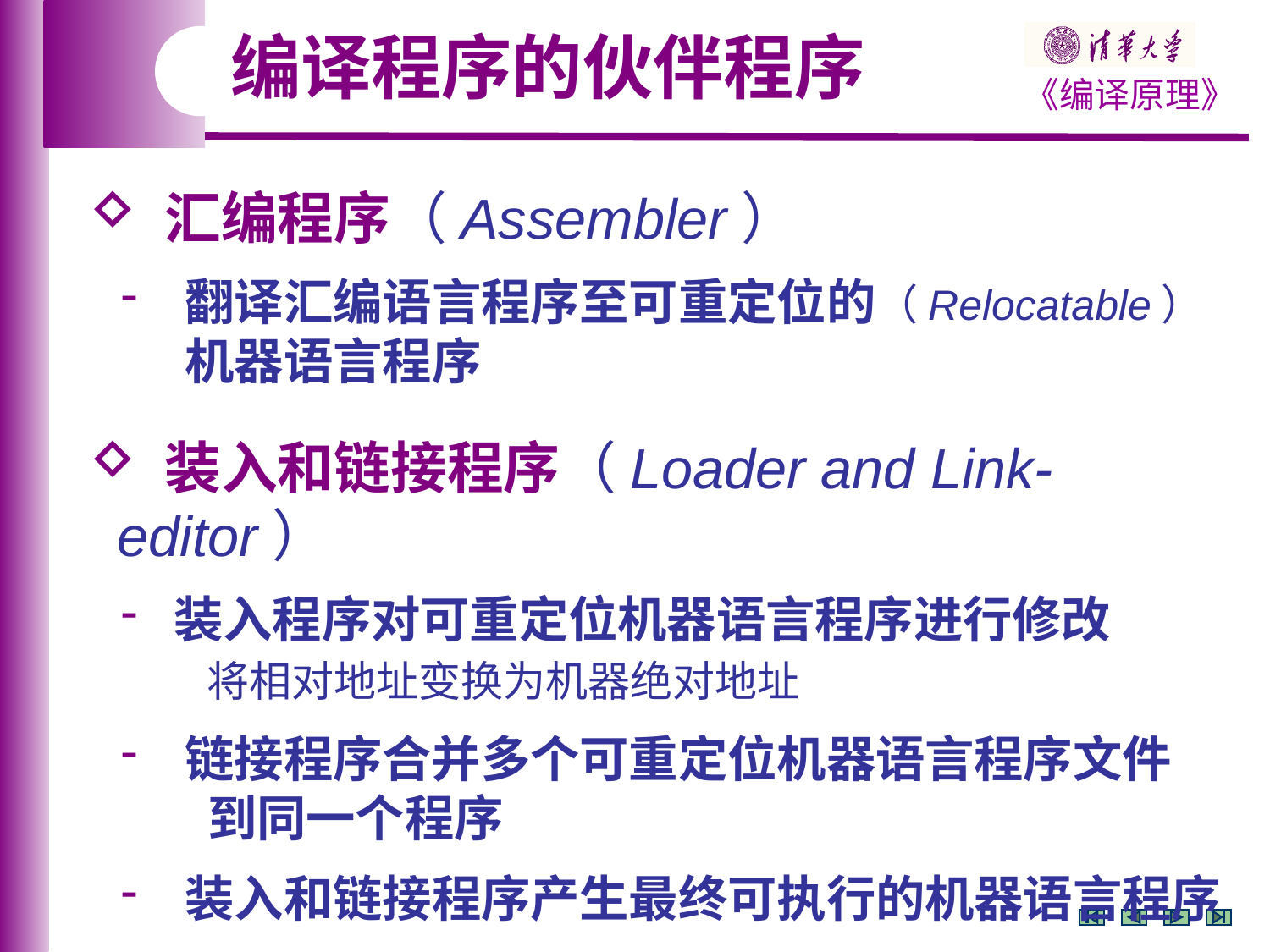

编译程序的伙伴程序
 汇编程序（Assembler）

  翻译汇编语言程序至可重定位的（Relocatable）
  机器语言程序
 装入和链接程序（Loader and Link-editor）

 装入程序对可重定位机器语言程序进行修改
    将相对地址变换为机器绝对地址

  链接程序合并多个可重定位机器语言程序文件
    到同一个程序

  装入和链接程序产生最终可执行的机器语言程序